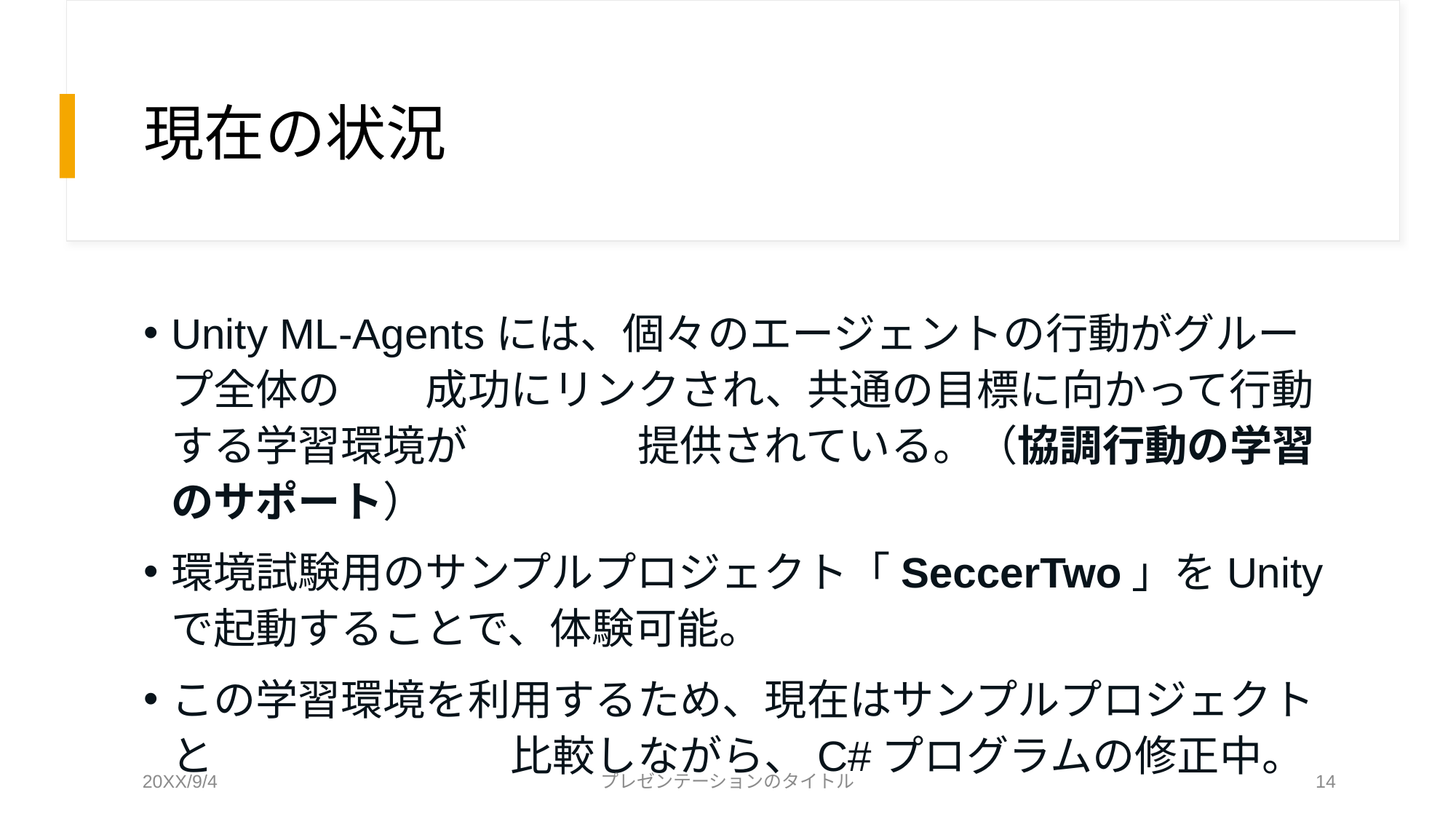

# 現在の状況
Unity ML-Agentsには、個々のエージェントの行動がグループ全体の　　成功にリンクされ、共通の目標に向かって行動する学習環境が　　　　提供されている。（協調行動の学習のサポート）
環境試験用のサンプルプロジェクト「SeccerTwo」をUnityで起動することで、体験可能。
この学習環境を利用するため、現在はサンプルプロジェクトと　　　　　　　比較しながら、C#プログラムの修正中。

20XX/9/4
プレゼンテーションのタイトル
14